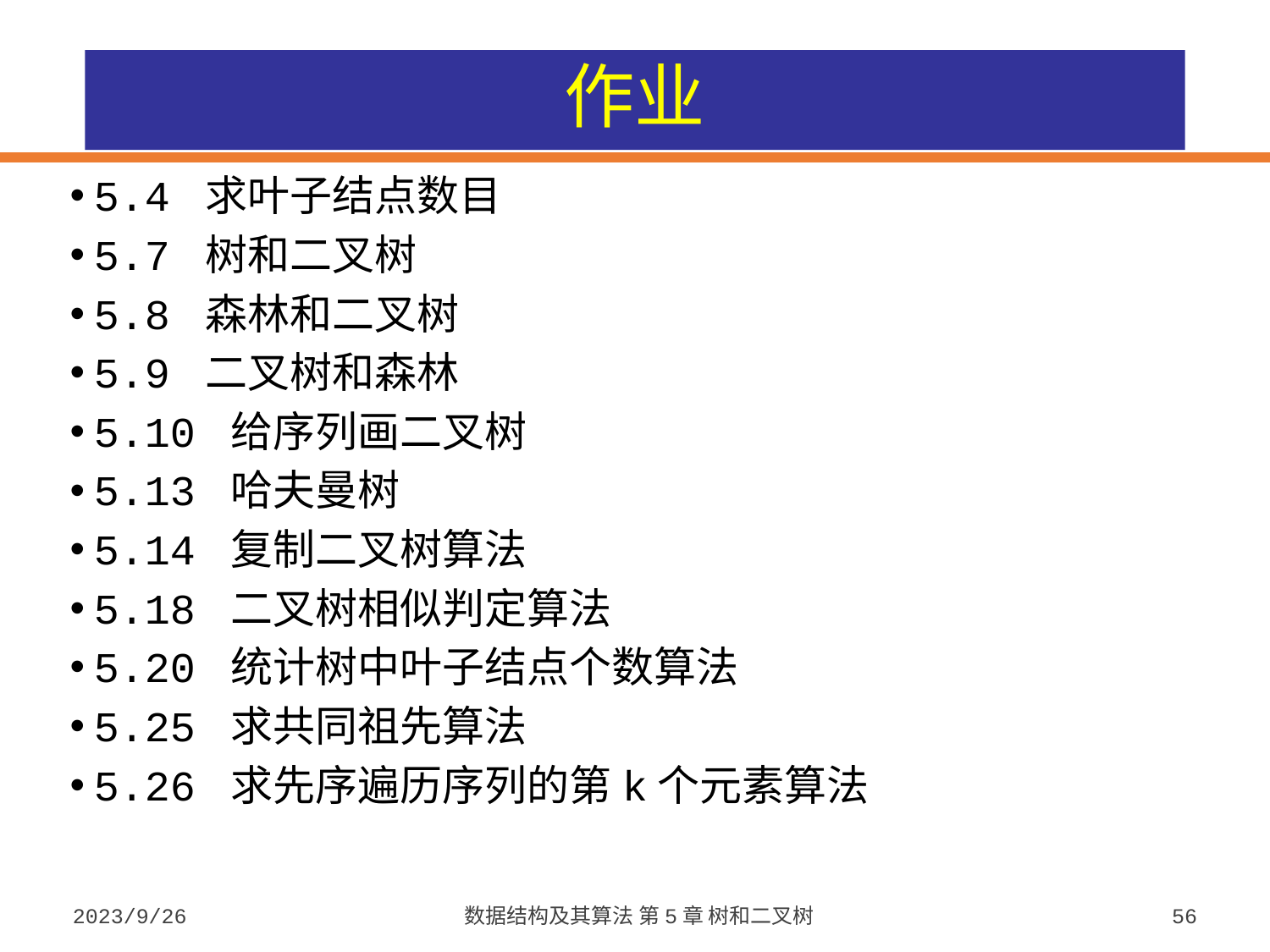

# 作业
5.4 求叶子结点数目
5.7 树和二叉树
5.8 森林和二叉树
5.9 二叉树和森林
5.10 给序列画二叉树
5.13 哈夫曼树
5.14 复制二叉树算法
5.18 二叉树相似判定算法
5.20 统计树中叶子结点个数算法
5.25 求共同祖先算法
5.26 求先序遍历序列的第k个元素算法
2023/9/26
数据结构及其算法 第5章 树和二叉树
56